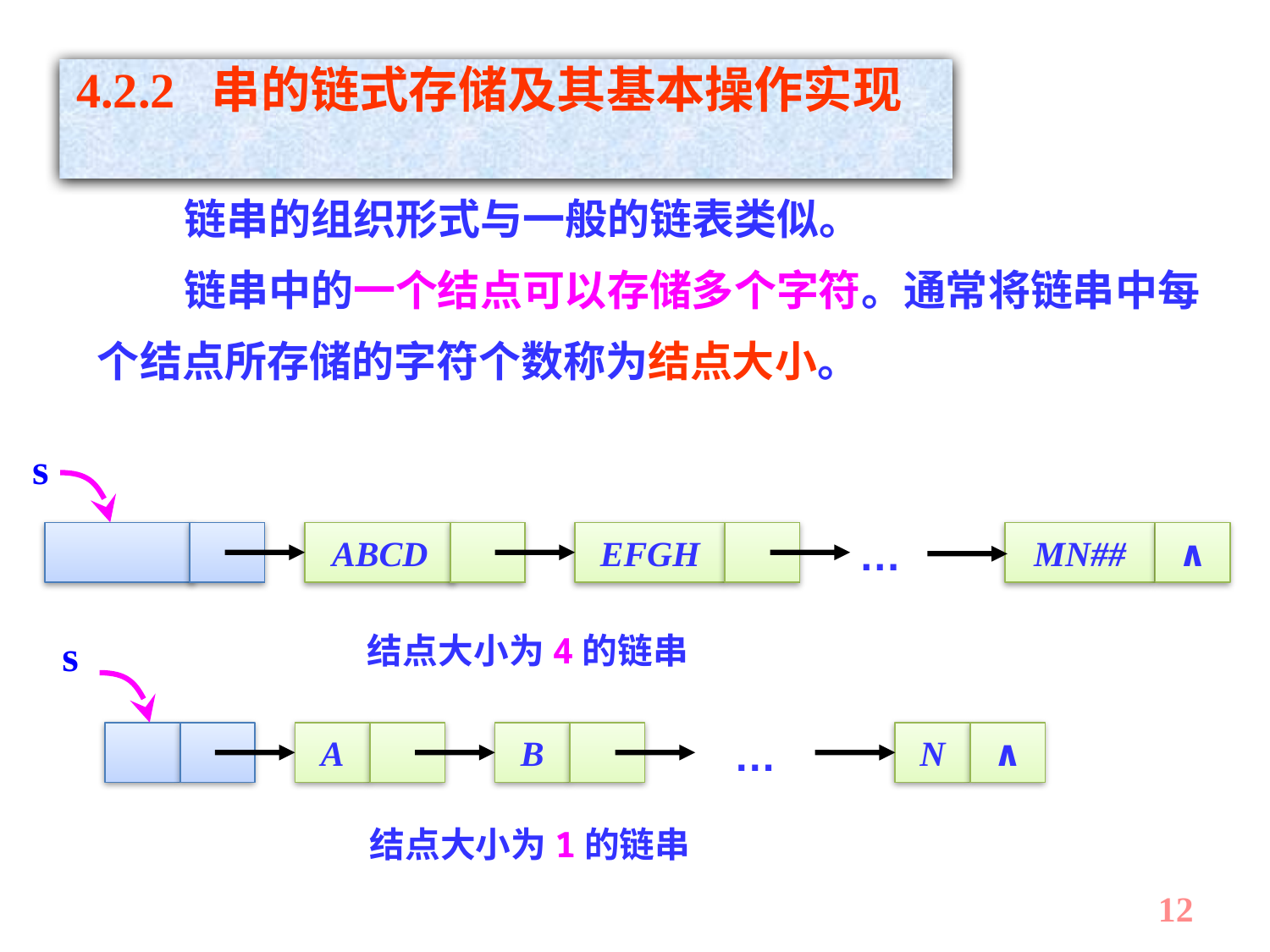

4.2.2  串的链式存储及其基本操作实现
        链串的组织形式与一般的链表类似。
        链串中的一个结点可以存储多个字符。通常将链串中每个结点所存储的字符个数称为结点大小。
s

ABCD

EFGH

…
MN##
∧

结点大小为4的链串
s

A

B

…
N
∧

结点大小为1的链串
12